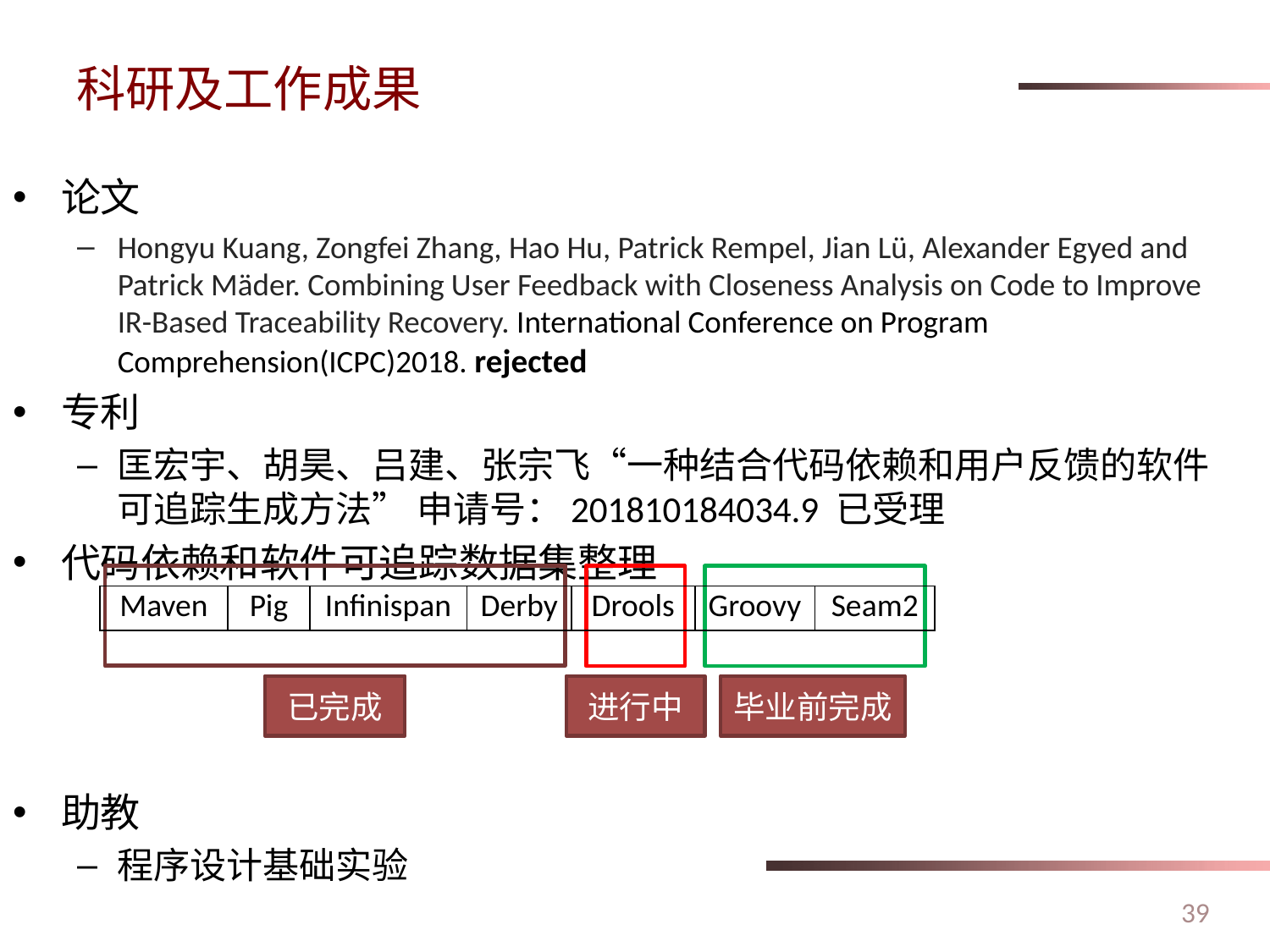

# 科研及工作成果
论文
Hongyu Kuang, Zongfei Zhang, Hao Hu, Patrick Rempel, Jian Lü, Alexander Egyed and Patrick Mäder. Combining User Feedback with Closeness Analysis on Code to Improve IR-Based Traceability Recovery. International Conference on Program Comprehension(ICPC)2018. rejected
专利
匡宏宇、胡昊、吕建、张宗飞“一种结合代码依赖和用户反馈的软件可追踪生成方法” 申请号：201810184034.9 已受理
代码依赖和软件可追踪数据集整理

助教
程序设计基础实验

| Maven | Pig | Infinispan | Derby | Drools | Groovy | Seam2 |
| --- | --- | --- | --- | --- | --- | --- |
已完成
进行中
毕业前完成
39